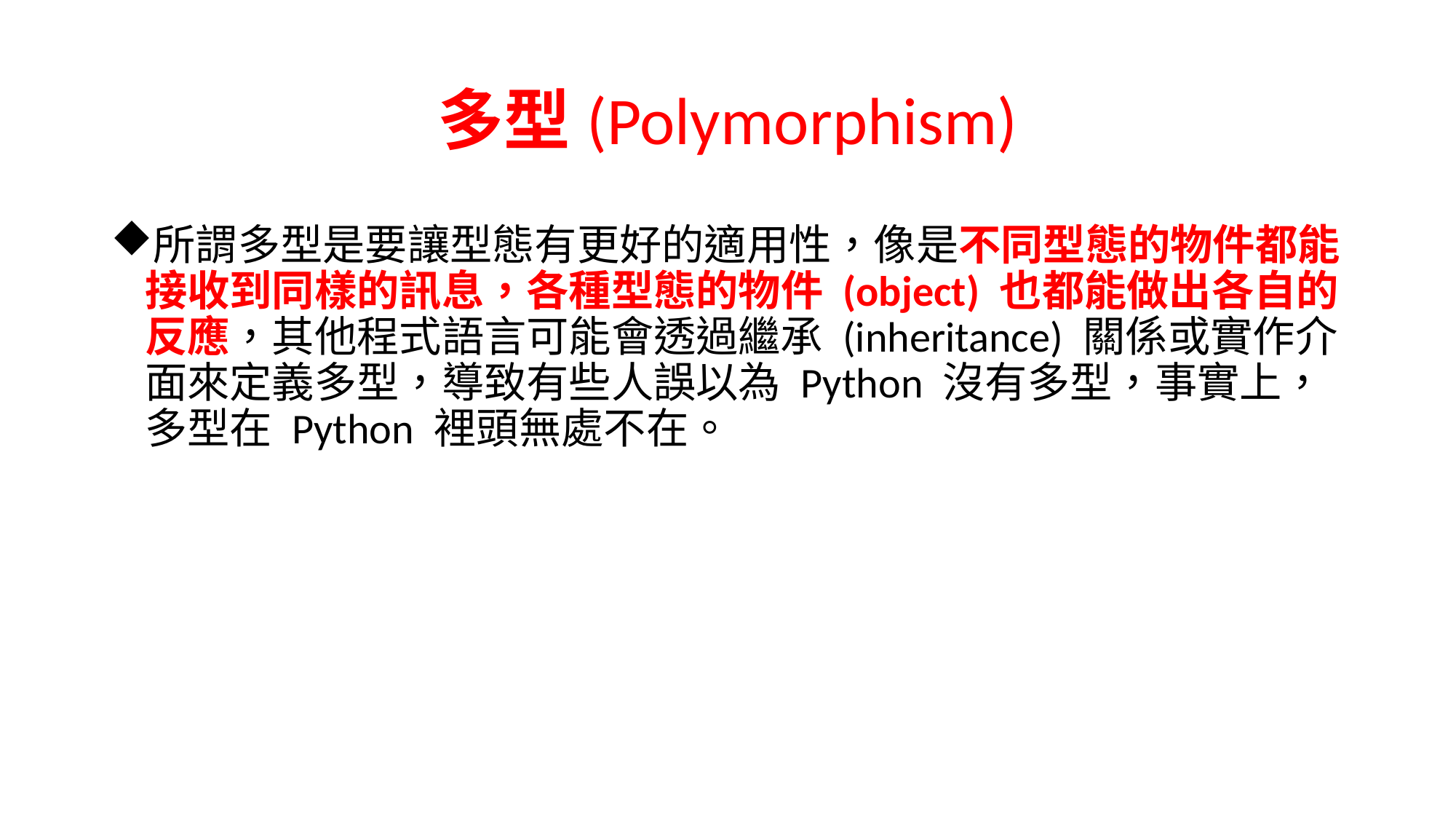

# 多型(Polymorphism)
所謂多型是要讓型態有更好的適用性，像是不同型態的物件都能接收到同樣的訊息，各種型態的物件 (object) 也都能做出各自的反應，其他程式語言可能會透過繼承 (inheritance) 關係或實作介面來定義多型，導致有些人誤以為 Python 沒有多型，事實上，多型在 Python 裡頭無處不在。